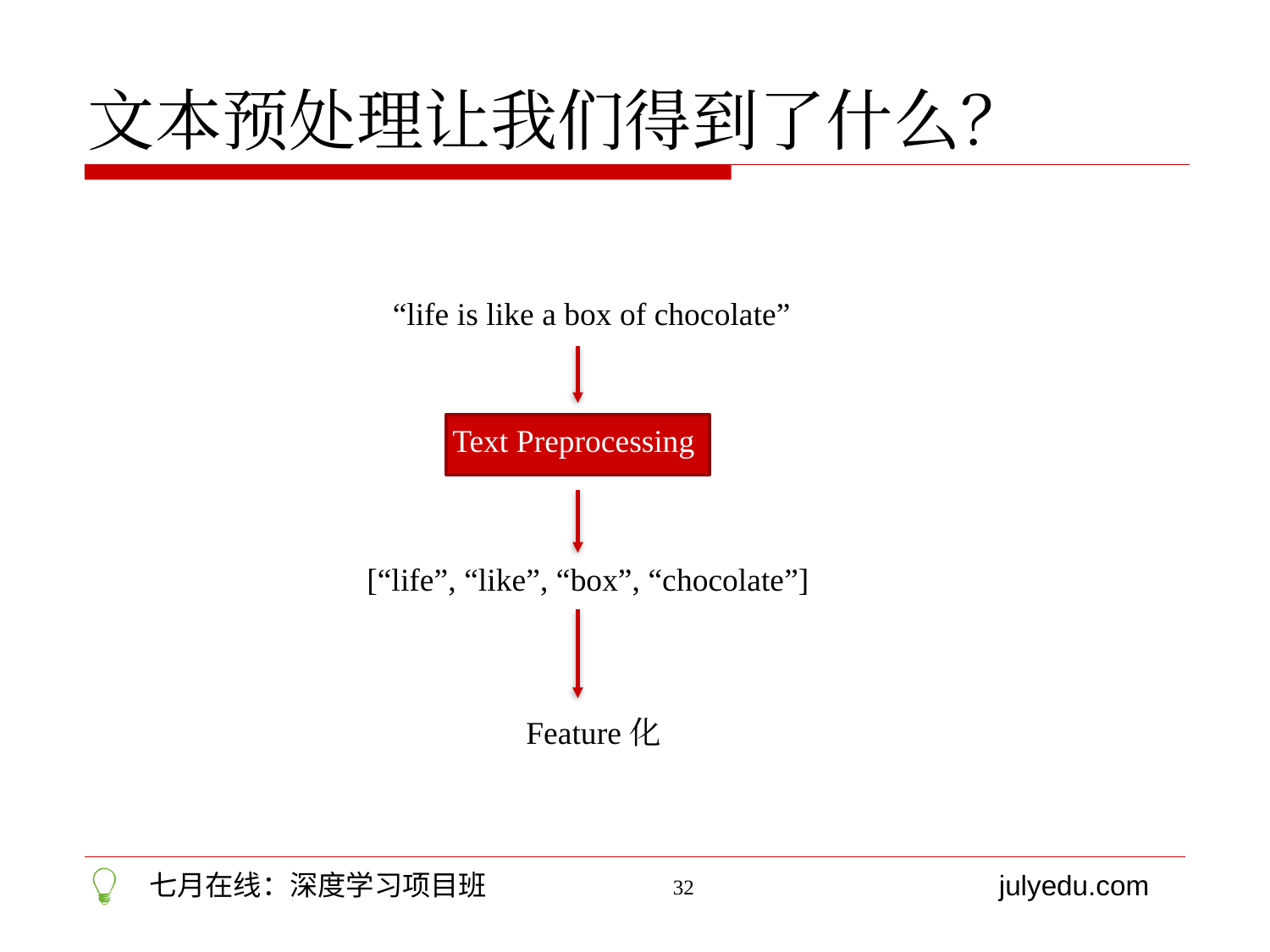

文本预处理让我们得到了什么？
“life is like a box of chocolate”

Text Preprocessing

[“life”, “like”, “box”, “chocolate”]

Feature化
32